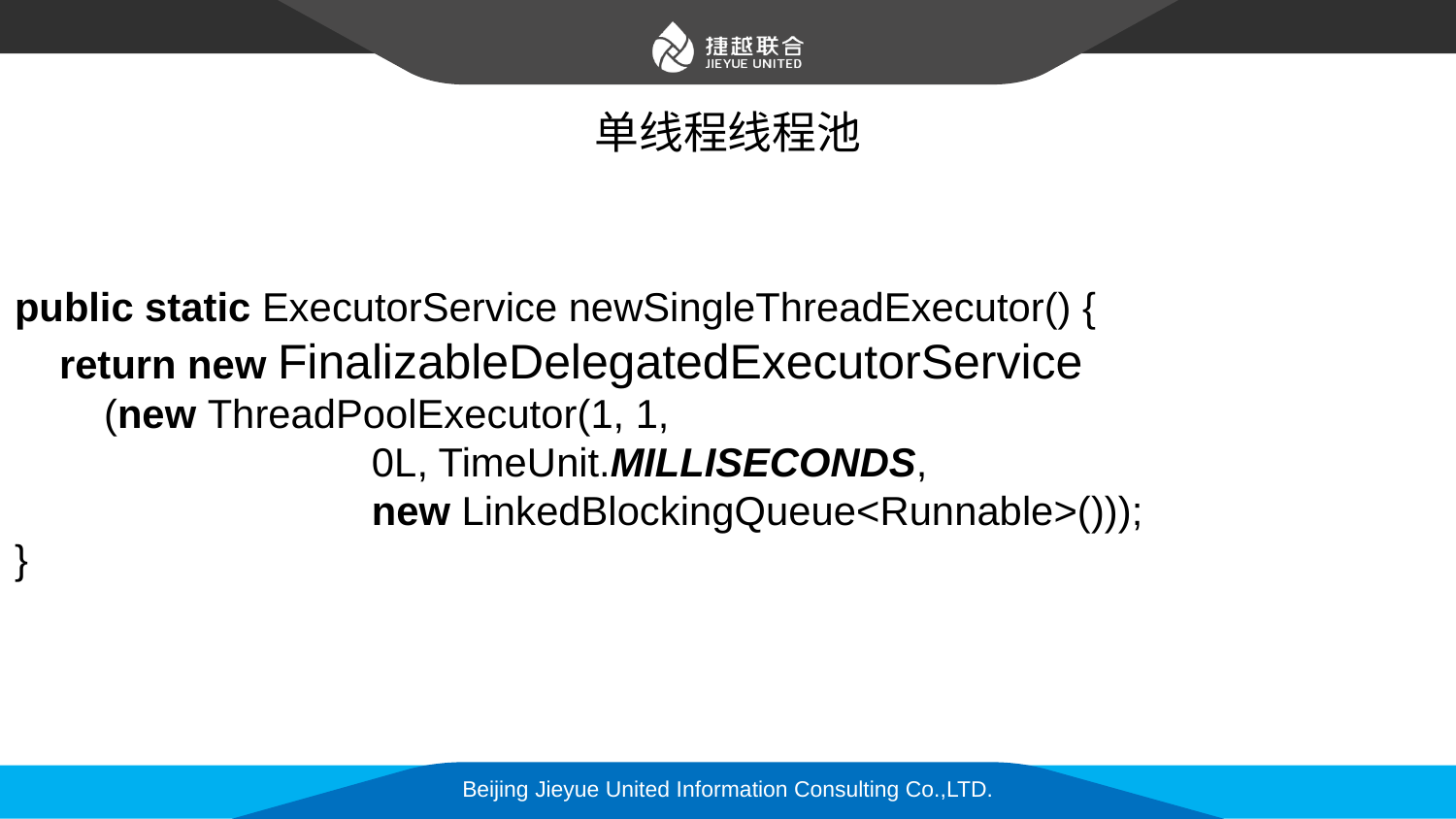

# 单线程线程池
public static ExecutorService newSingleThreadExecutor() {
    return new FinalizableDelegatedExecutorService
        (new ThreadPoolExecutor(1, 1,
                                0L, TimeUnit.MILLISECONDS,
                                new LinkedBlockingQueue<Runnable>()));
}